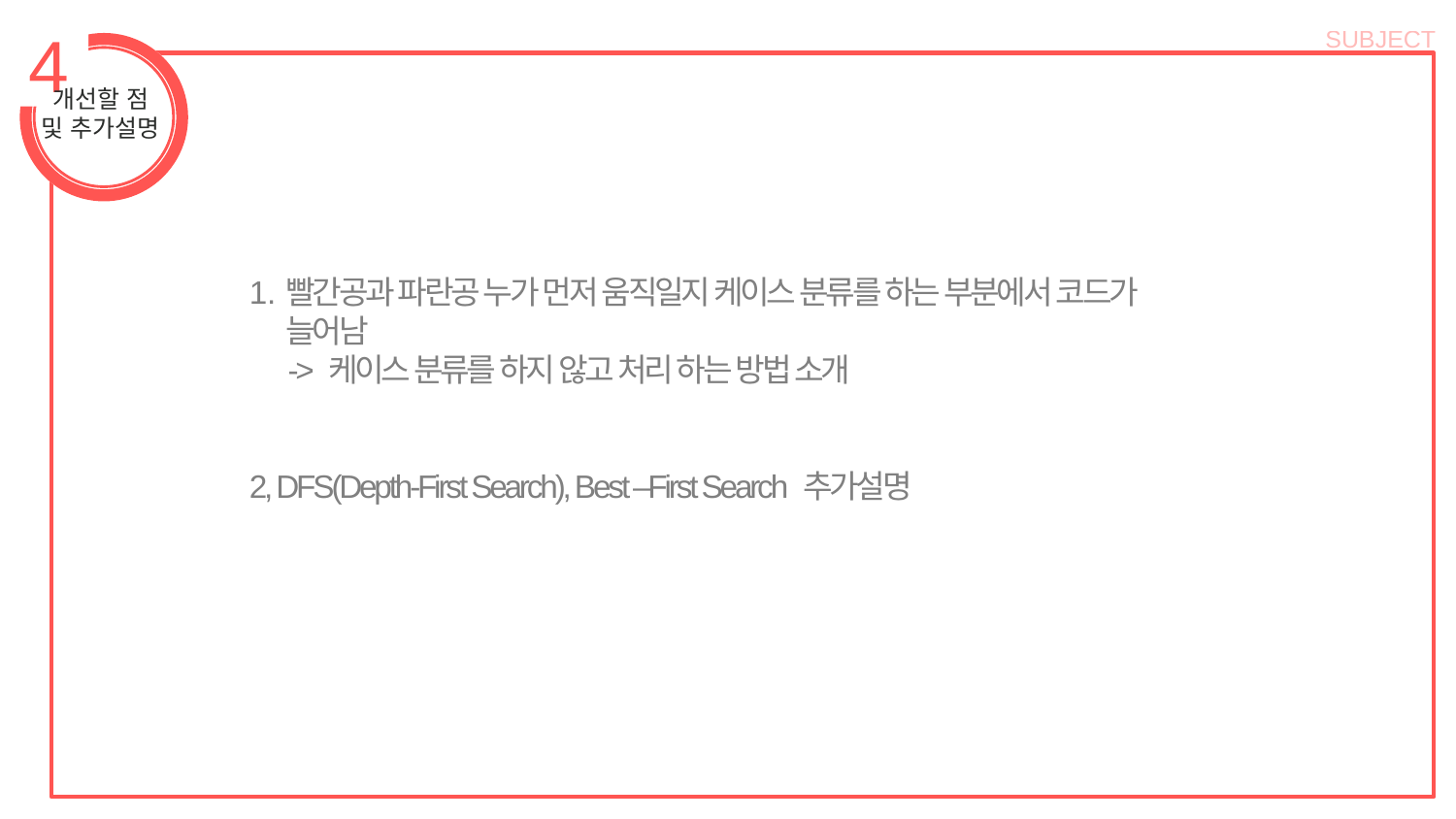

4
SUBJECT
개선할 점
및 추가설명

빨간공과 파란공 누가 먼저 움직일지 케이스 분류를 하는 부분에서 코드가 늘어남
      -> 케이스 분류를 하지 않고 처리 하는 방법 소개

2, DFS(Depth-First Search), Best –First Search 추가설명